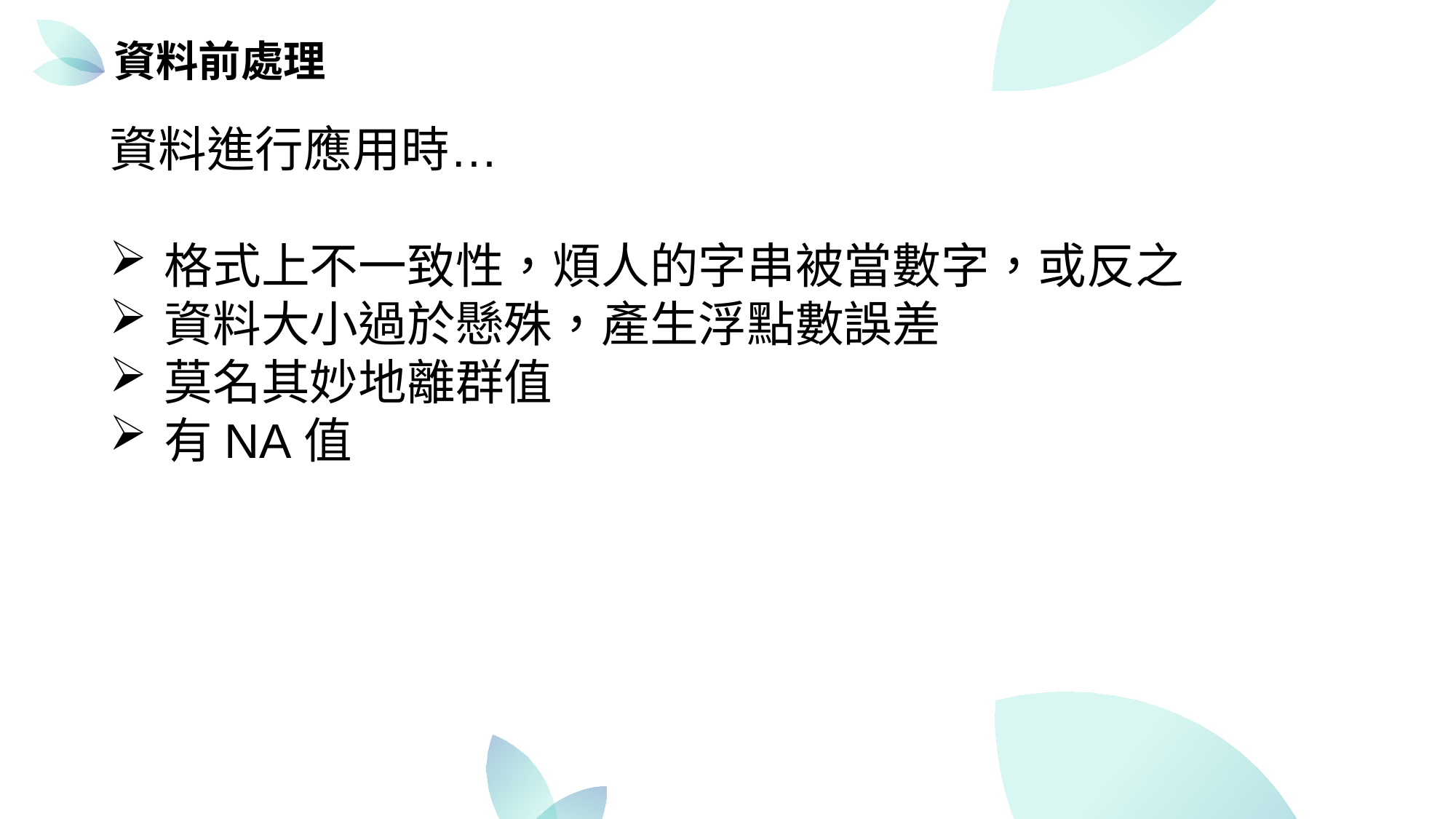

資料前處理

資料進行應用時…

格式上不一致性，煩人的字串被當數字，或反之
資料大小過於懸殊，產生浮點數誤差
莫名其妙地離群值
有NA值